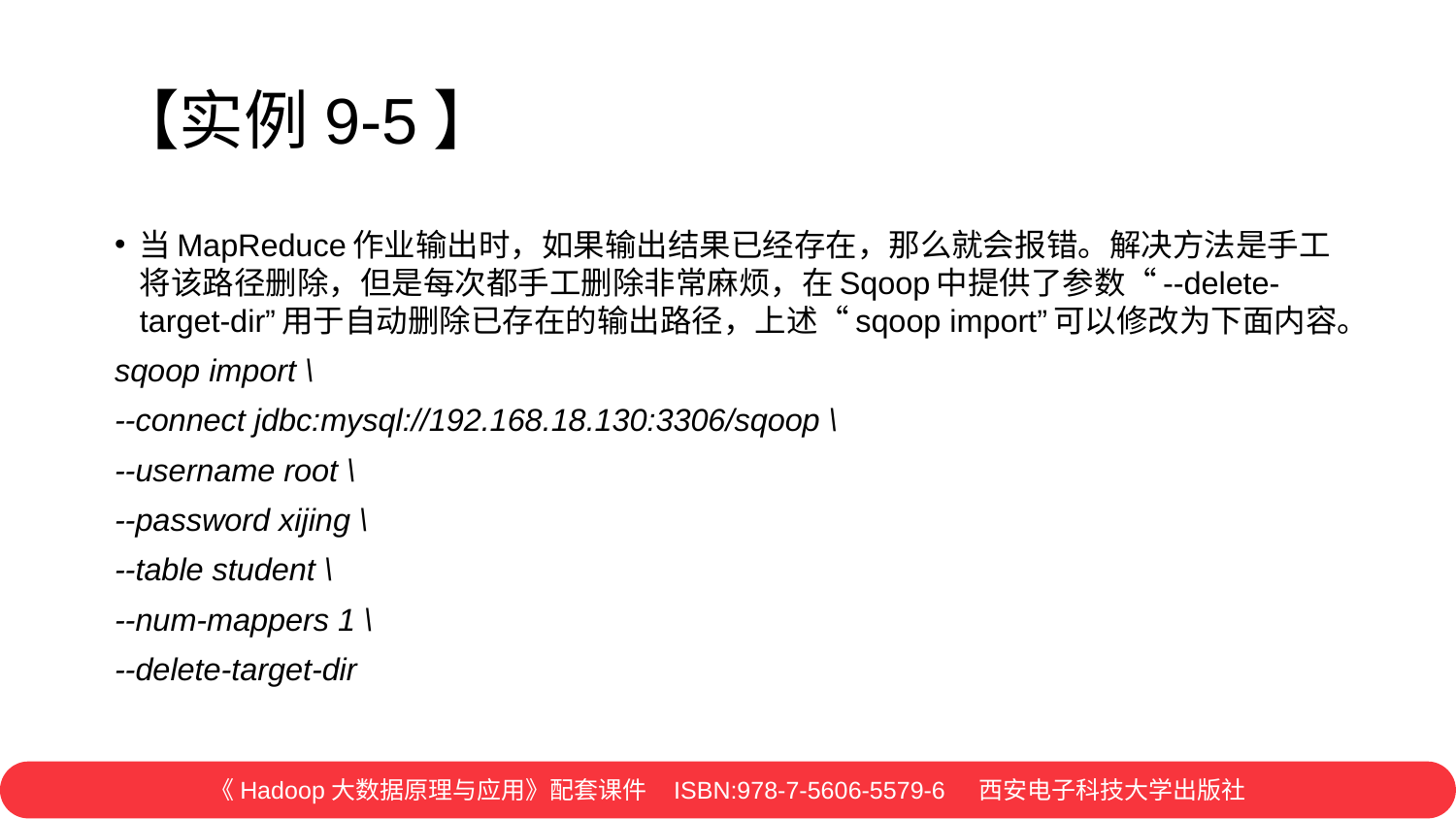

# 【实例9-5】
当MapReduce作业输出时，如果输出结果已经存在，那么就会报错。解决方法是手工将该路径删除，但是每次都手工删除非常麻烦，在Sqoop中提供了参数“--delete-target-dir”用于自动删除已存在的输出路径，上述“sqoop import”可以修改为下面内容。
sqoop import \
--connect jdbc:mysql://192.168.18.130:3306/sqoop \
--username root \
--password xijing \
--table student \
--num-mappers 1 \
--delete-target-dir